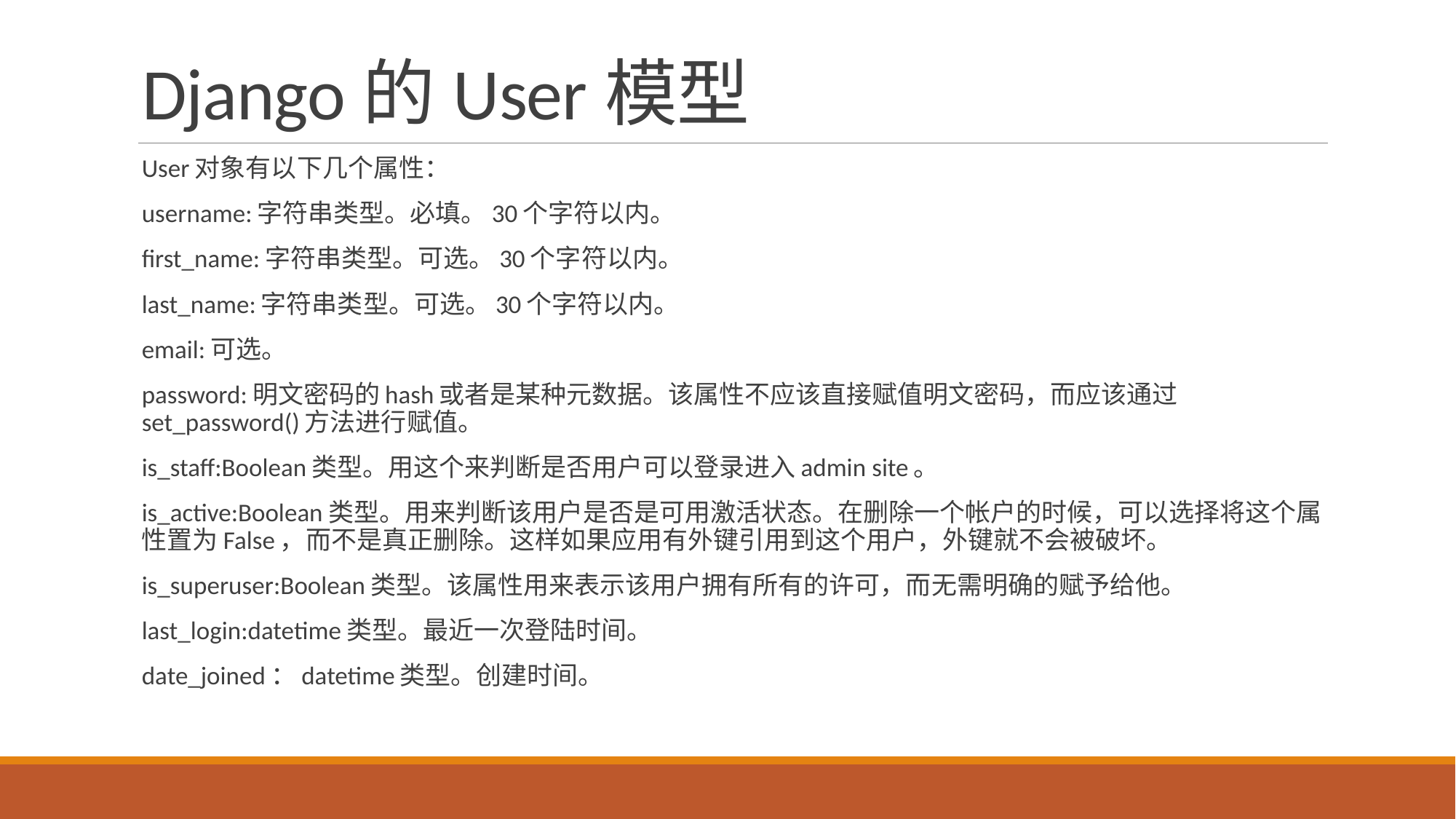

# Django的User模型
User对象有以下几个属性：
username:字符串类型。必填。30个字符以内。
first_name:字符串类型。可选。30个字符以内。
last_name:字符串类型。可选。30个字符以内。
email:可选。
password:明文密码的hash或者是某种元数据。该属性不应该直接赋值明文密码，而应该通过set_password()方法进行赋值。
is_staff:Boolean类型。用这个来判断是否用户可以登录进入admin site。
is_active:Boolean类型。用来判断该用户是否是可用激活状态。在删除一个帐户的时候，可以选择将这个属性置为False，而不是真正删除。这样如果应用有外键引用到这个用户，外键就不会被破坏。
is_superuser:Boolean类型。该属性用来表示该用户拥有所有的许可，而无需明确的赋予给他。
last_login:datetime类型。最近一次登陆时间。
date_joined：datetime类型。创建时间。